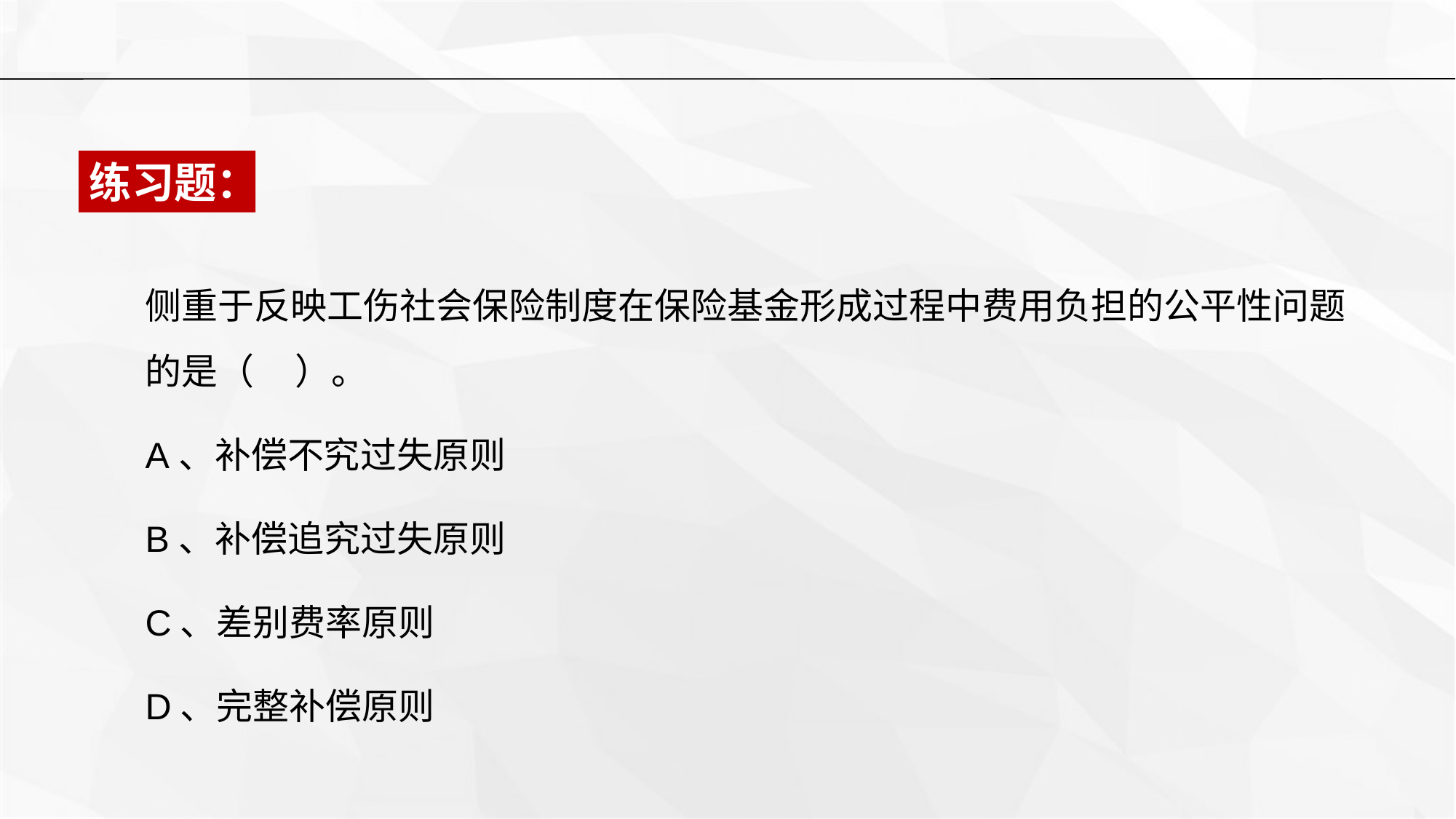

练习题：
侧重于反映工伤社会保险制度在保险基金形成过程中费用负担的公平性问题的是（     ）。
A、补偿不究过失原则
B、补偿追究过失原则
C、差别费率原则
D、完整补偿原则